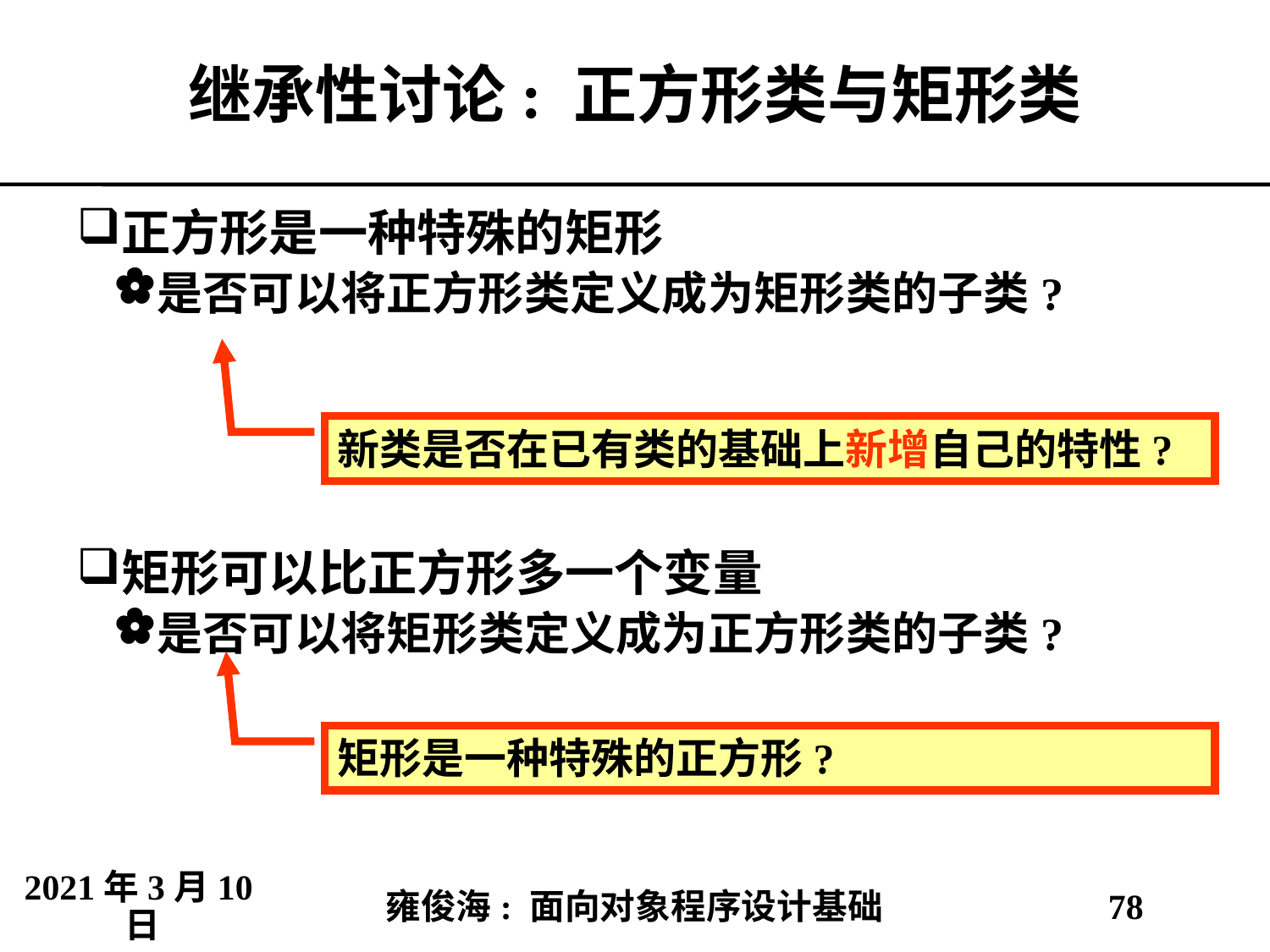

# 继承性讨论: 正方形类与矩形类

正方形是一种特殊的矩形
是否可以将正方形类定义成为矩形类的子类?
新类是否在已有类的基础上新增自己的特性?
矩形可以比正方形多一个变量
是否可以将矩形类定义成为正方形类的子类?
矩形是一种特殊的正方形?
2021年3月10日
雍俊海: 面向对象程序设计基础
78